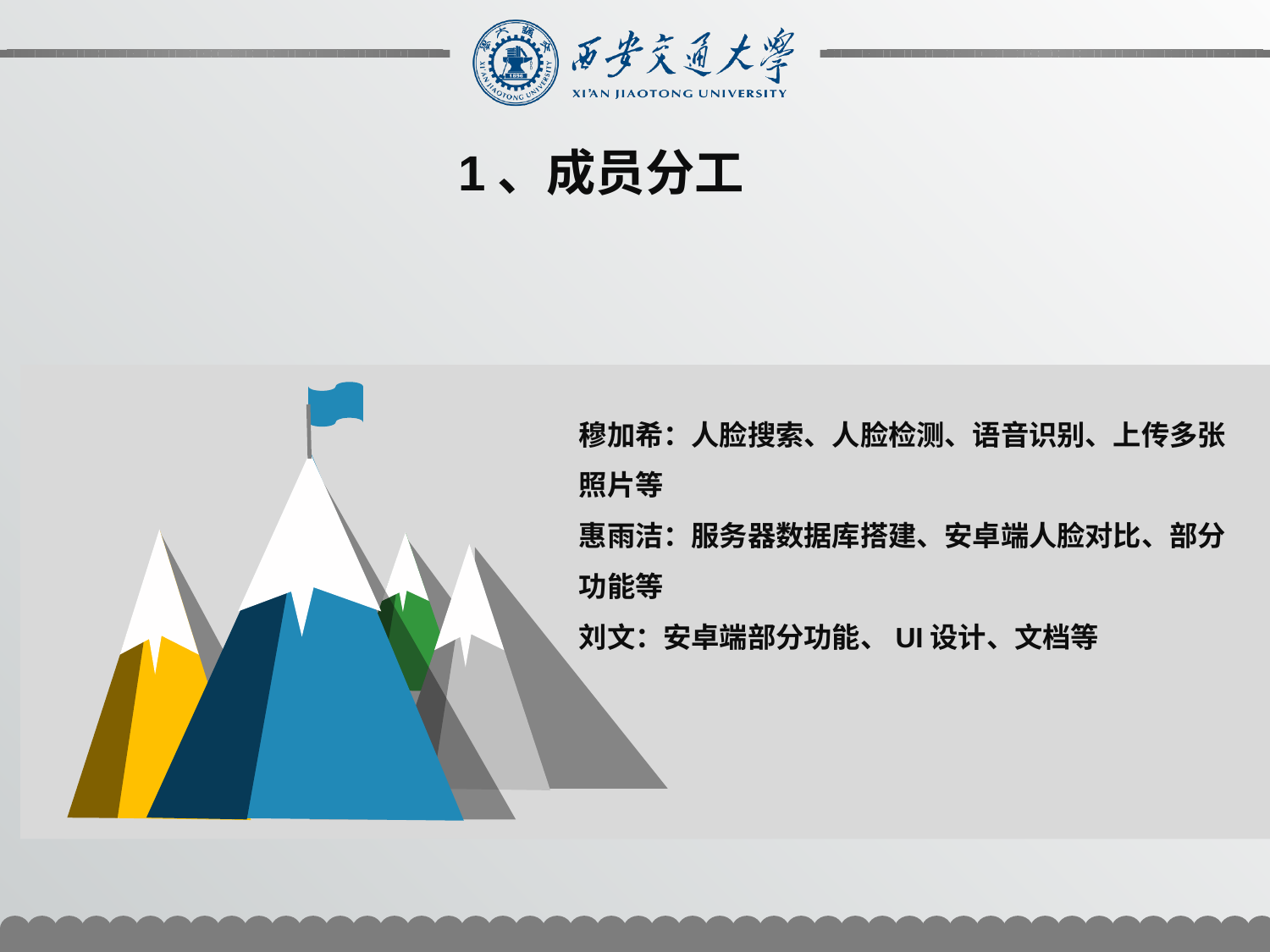

1、成员分工

穆加希：人脸搜索、人脸检测、语音识别、上传多张照片等
惠雨洁：服务器数据库搭建、安卓端人脸对比、部分功能等
刘文：安卓端部分功能、UI设计、文档等